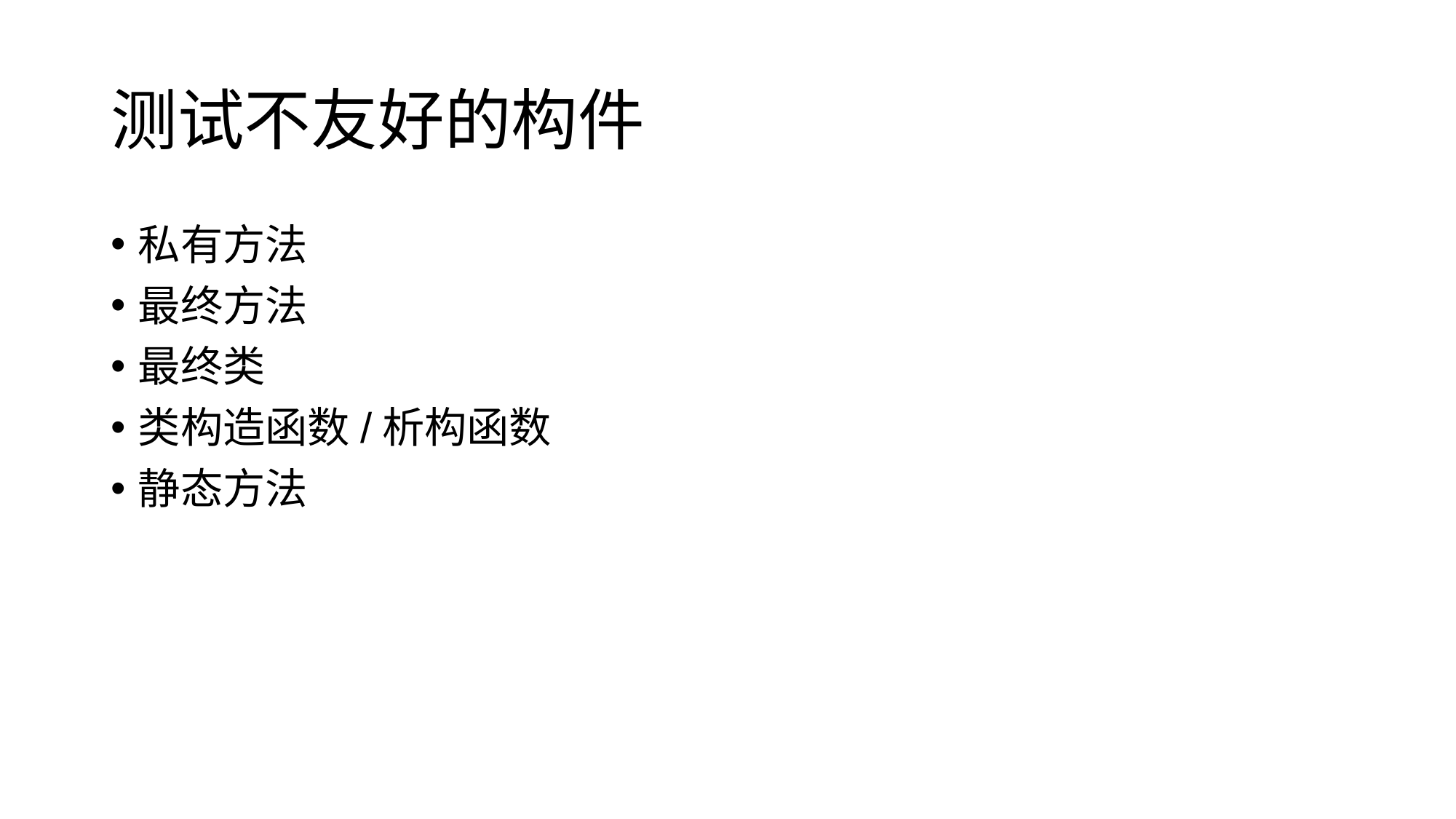

# 测试不友好的构件
私有方法
最终方法
最终类
类构造函数/析构函数
静态方法